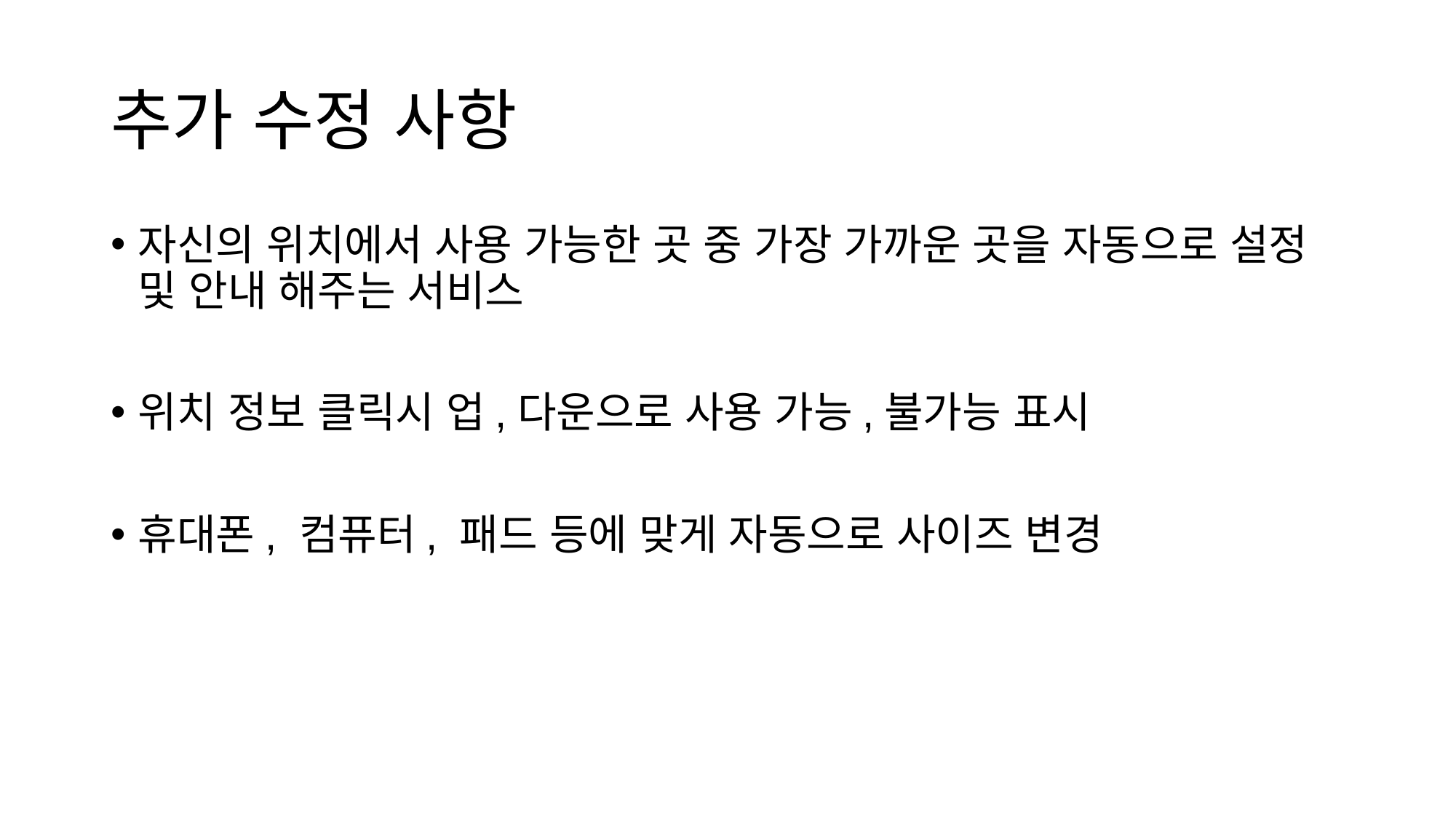

# 추가 수정 사항
자신의 위치에서 사용 가능한 곳 중 가장 가까운 곳을 자동으로 설정 및 안내 해주는 서비스

위치 정보 클릭시 업,다운으로 사용 가능,불가능 표시

휴대폰, 컴퓨터, 패드 등에 맞게 자동으로 사이즈 변경